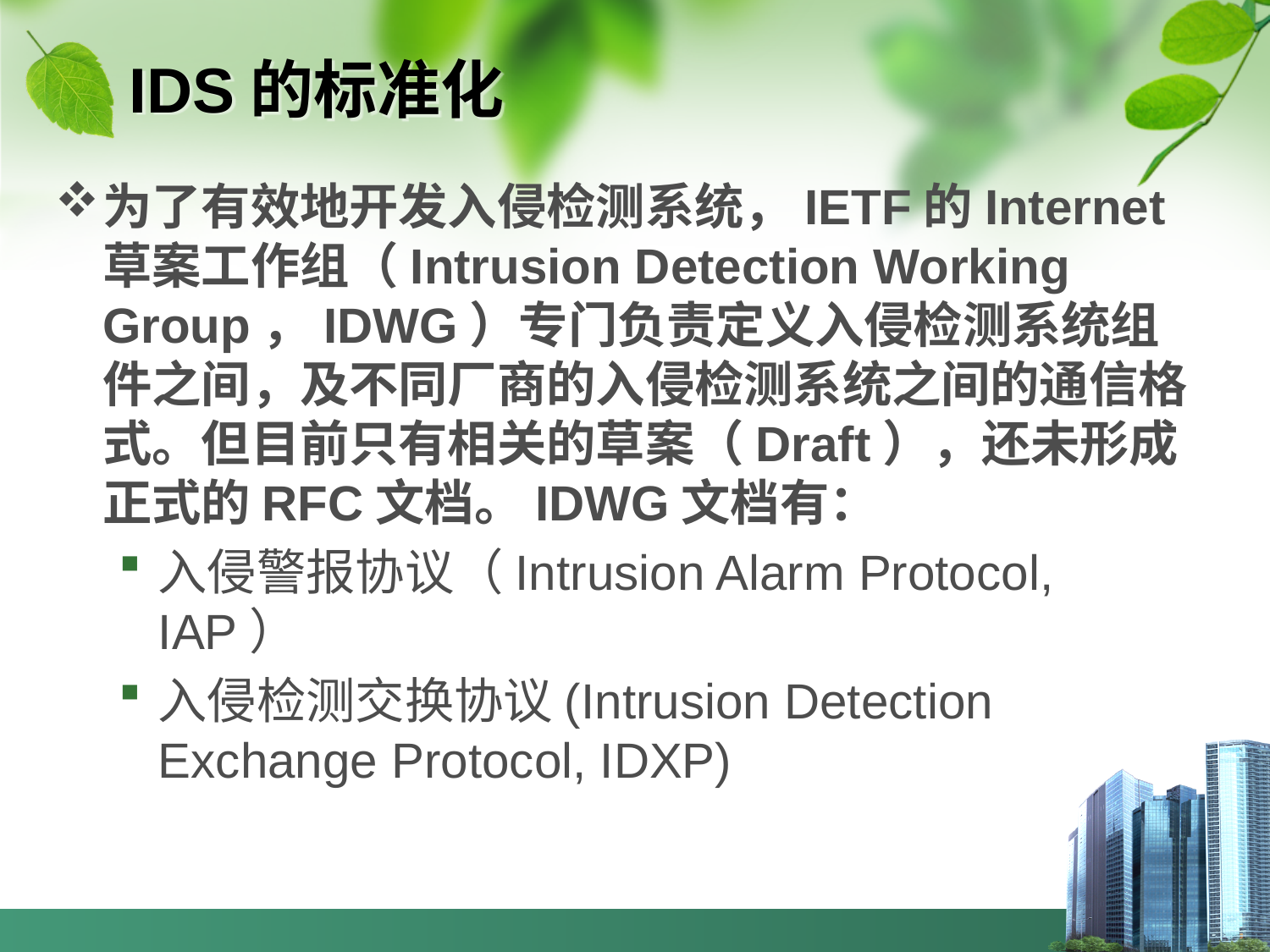

# IDS的标准化
为了有效地开发入侵检测系统，IETF的Internet草案工作组（Intrusion Detection Working Group，IDWG）专门负责定义入侵检测系统组件之间，及不同厂商的入侵检测系统之间的通信格式。但目前只有相关的草案（Draft），还未形成正式的RFC文档。IDWG文档有：
入侵警报协议（Intrusion Alarm Protocol, IAP）
入侵检测交换协议(Intrusion Detection Exchange Protocol, IDXP)